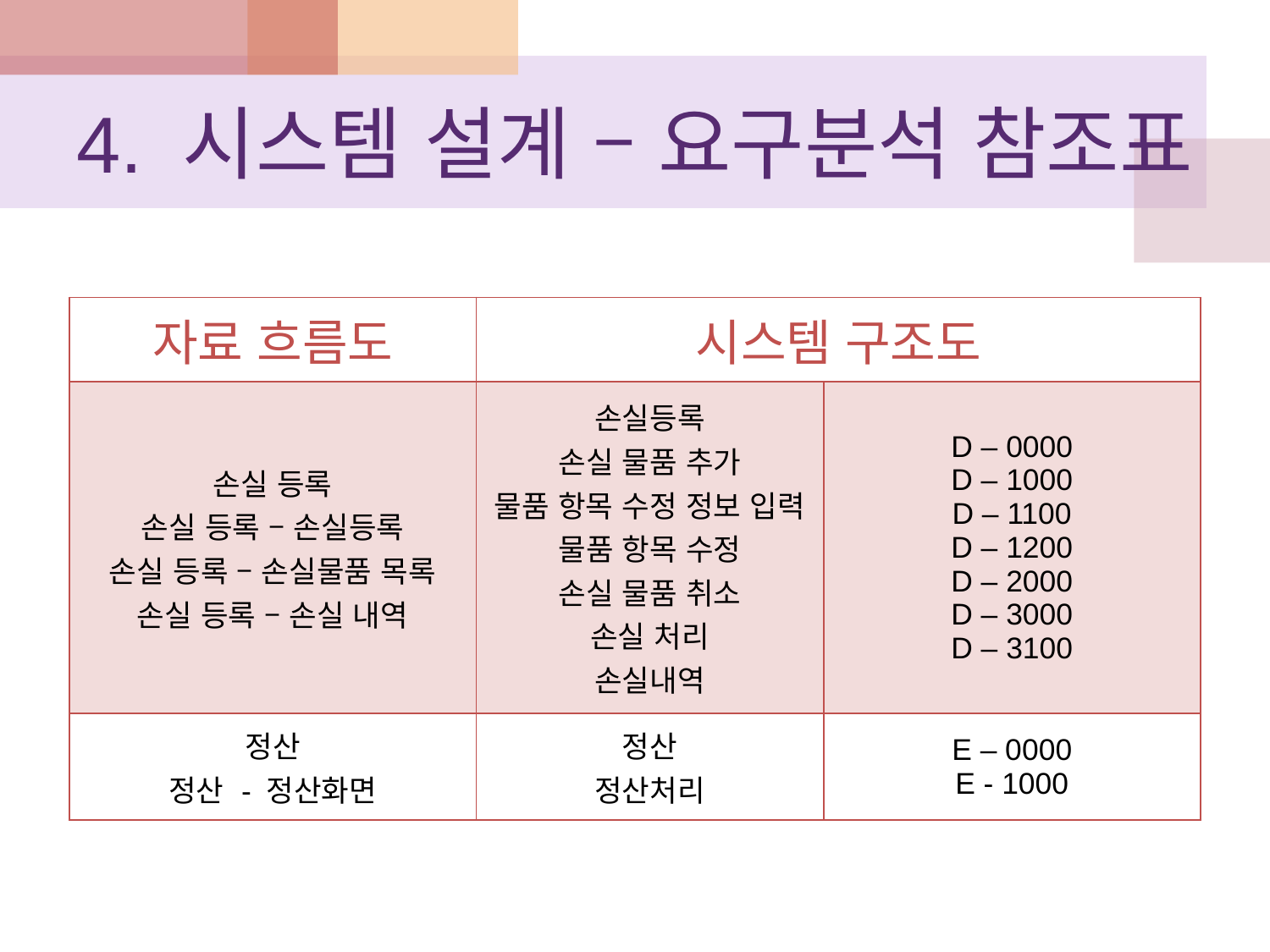

# 4. 시스템 설계 – 요구분석 참조표
| 자료 흐름도 | 시스템 구조도 |  |
| --- | --- | --- |
| 손실 등록 손실 등록 – 손실등록 손실 등록 – 손실물품 목록 손실 등록 – 손실 내역 | 손실등록 손실 물품 추가 물품 항목 수정 정보 입력 물품 항목 수정 손실 물품 취소 손실 처리 손실내역 | D – 0000 D – 1000 D – 1100 D – 1200 D – 2000 D – 3000 D – 3100 |
| 정산 정산 - 정산화면 | 정산 정산처리 | E – 0000 E - 1000 |